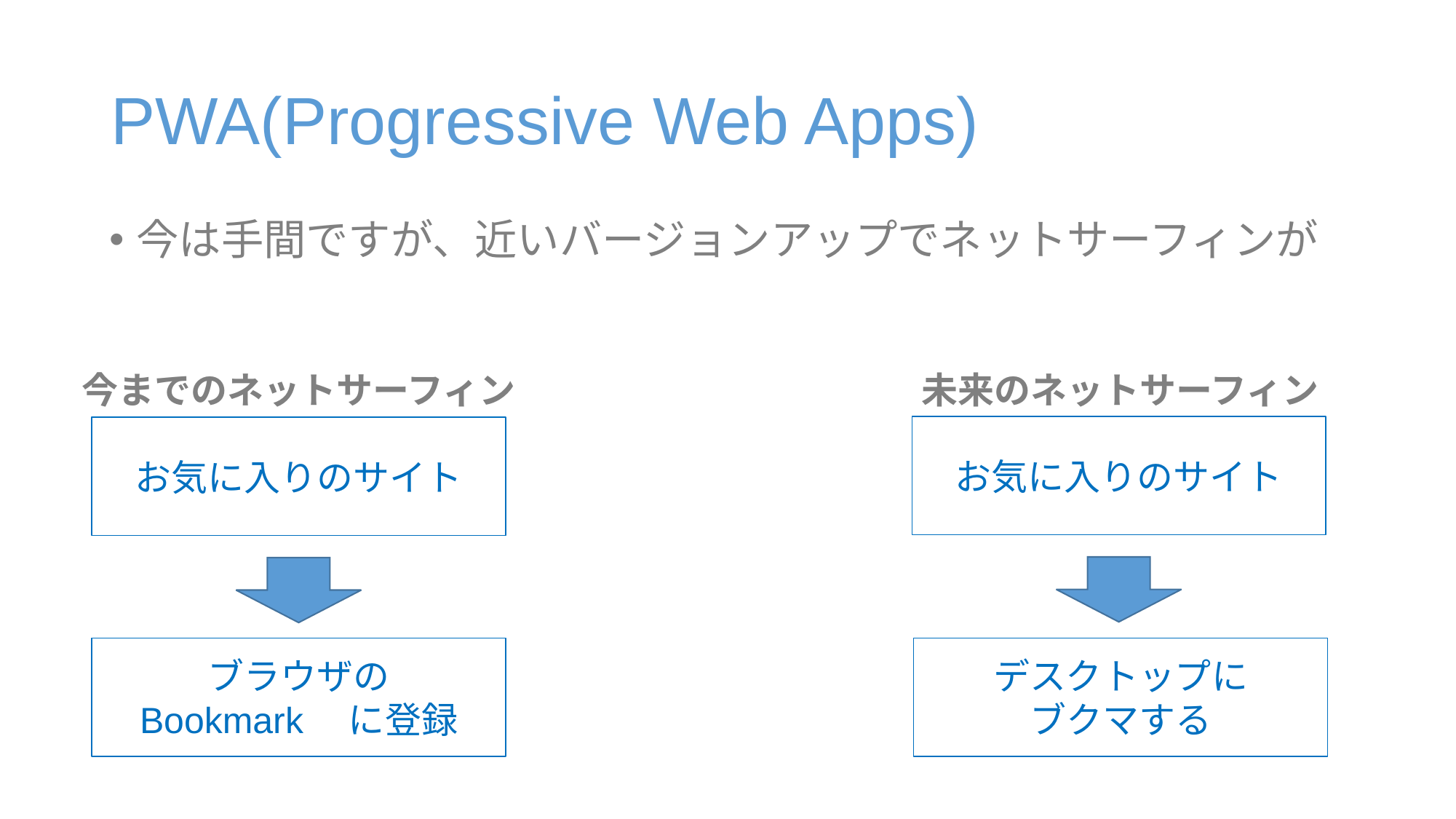

# PWA(Progressive Web Apps)
今は手間ですが、近いバージョンアップでネットサーフィンが
今までのネットサーフィン
未来のネットサーフィン
お気に入りのサイト
お気に入りのサイト

ブラウザの
Bookmark　に登録
デスクトップに
ブクマする